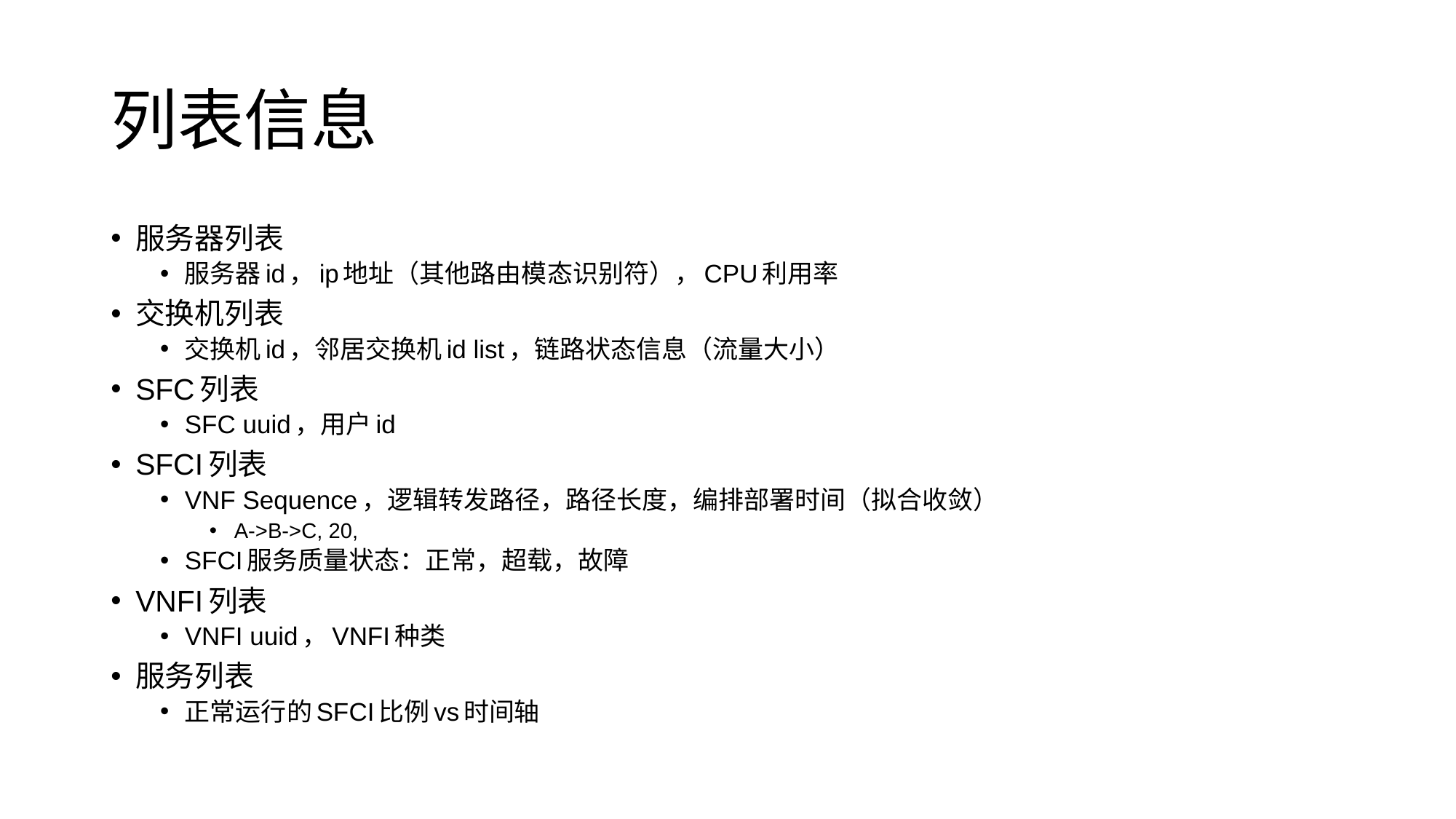

# 列表信息
服务器列表
服务器id，ip地址（其他路由模态识别符），CPU利用率
交换机列表
交换机id，邻居交换机id list，链路状态信息（流量大小）
SFC列表
SFC uuid，用户id
SFCI列表
VNF Sequence，逻辑转发路径，路径长度，编排部署时间（拟合收敛）
A->B->C, 20,
SFCI服务质量状态：正常，超载，故障
VNFI列表
VNFI uuid，VNFI种类
服务列表
正常运行的SFCI比例vs时间轴